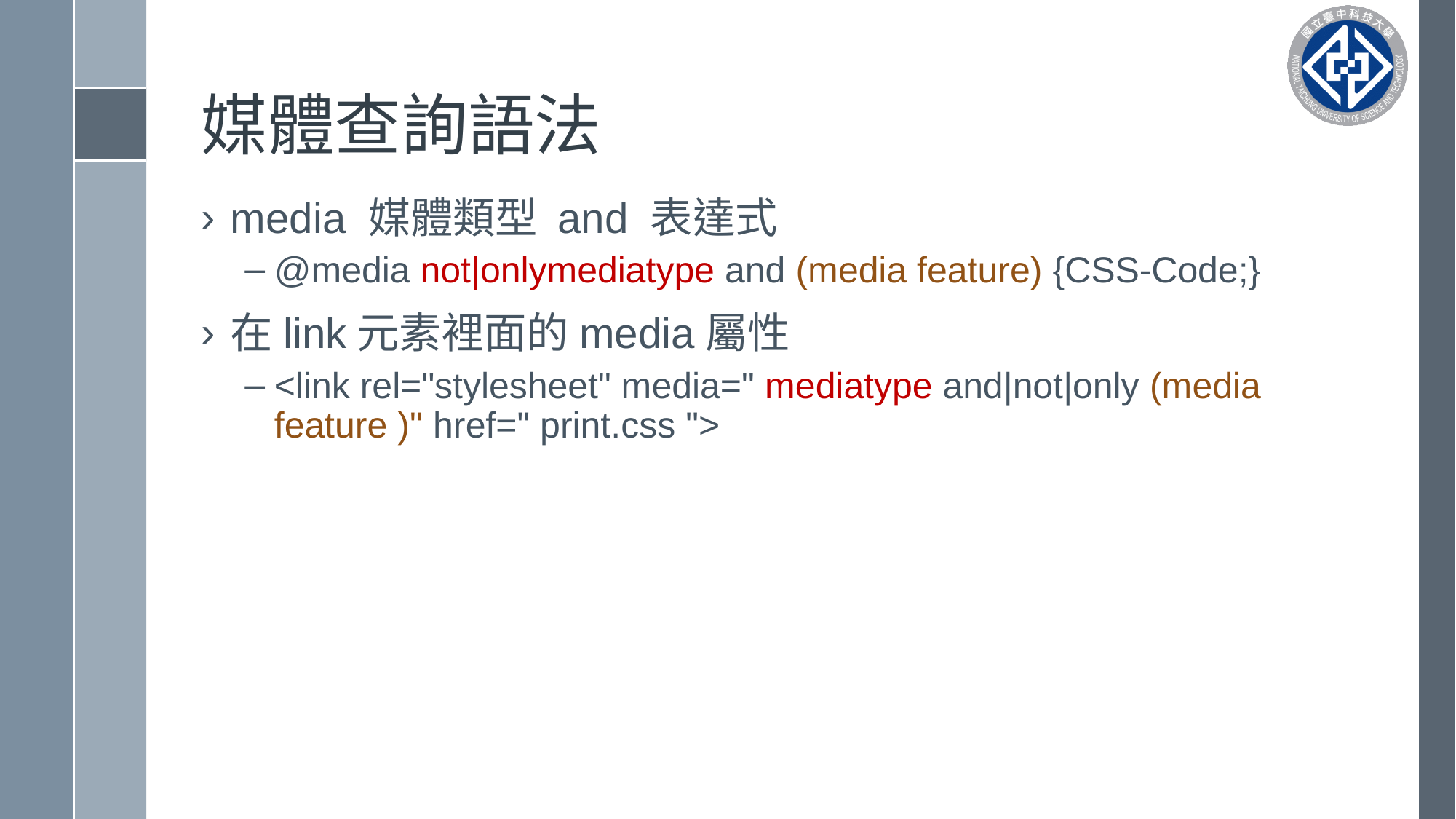

# 媒體查詢語法
media 媒體類型 and 表達式
@media not|onlymediatype and (media feature) {CSS-Code;}
在link元素裡面的media屬性
<link rel="stylesheet" media=" mediatype and|not|only (media feature )" href=" print.css ">